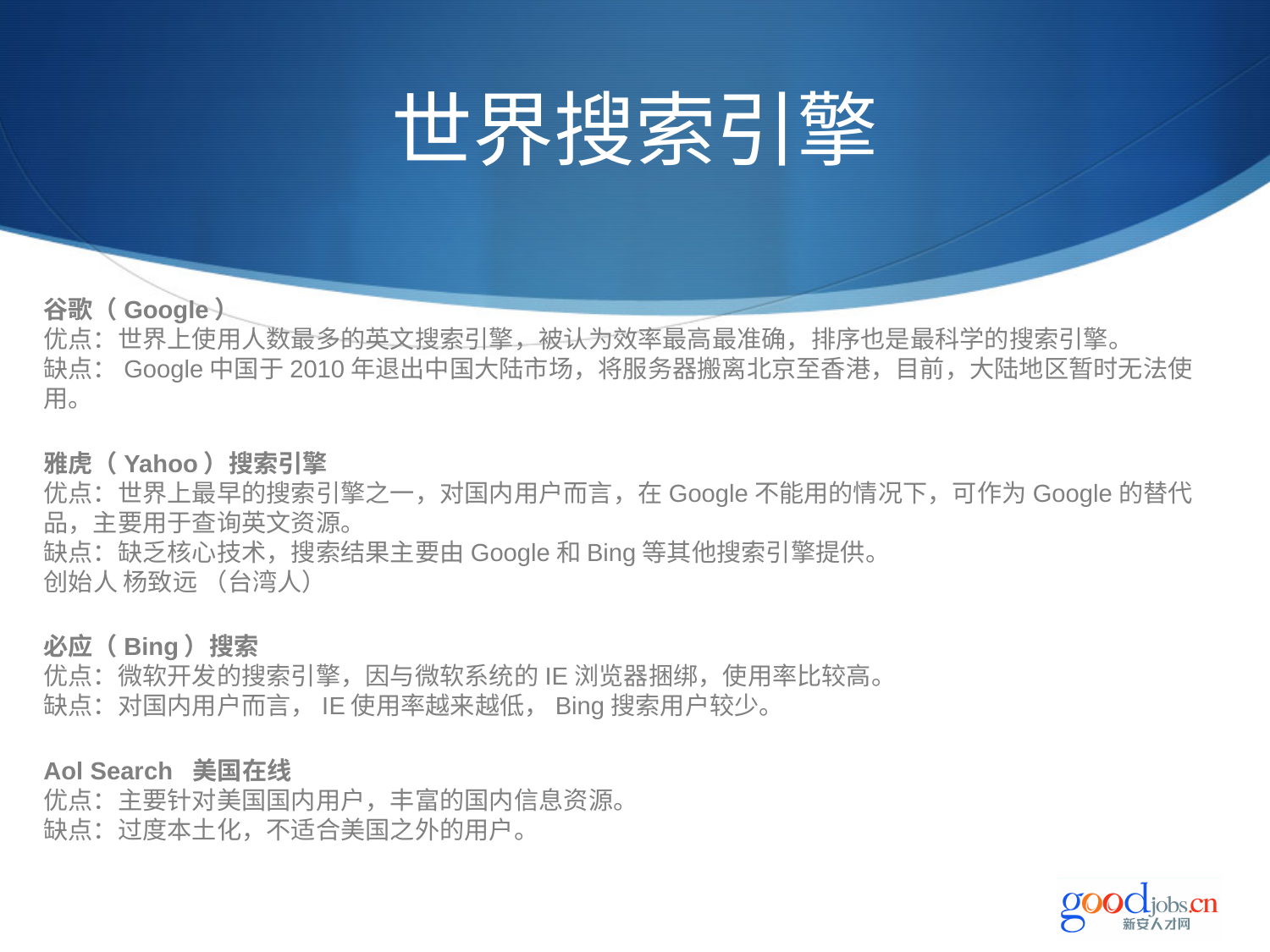

# 世界搜索引擎
谷歌（Google）
优点：世界上使用人数最多的英文搜索引擎，被认为效率最高最准确，排序也是最科学的搜索引擎。
缺点：Google中国于2010年退出中国大陆市场，将服务器搬离北京至香港，目前，大陆地区暂时无法使用。
雅虎（Yahoo）搜索引擎
优点：世界上最早的搜索引擎之一，对国内用户而言，在Google不能用的情况下，可作为Google的替代品，主要用于查询英文资源。
缺点：缺乏核心技术，搜索结果主要由Google和Bing等其他搜索引擎提供。
创始人 杨致远 （台湾人）
必应（Bing）搜索
优点：微软开发的搜索引擎，因与微软系统的IE浏览器捆绑，使用率比较高。
缺点：对国内用户而言，IE使用率越来越低，Bing搜索用户较少。
Aol Search  美国在线
优点：主要针对美国国内用户，丰富的国内信息资源。
缺点：过度本土化，不适合美国之外的用户。